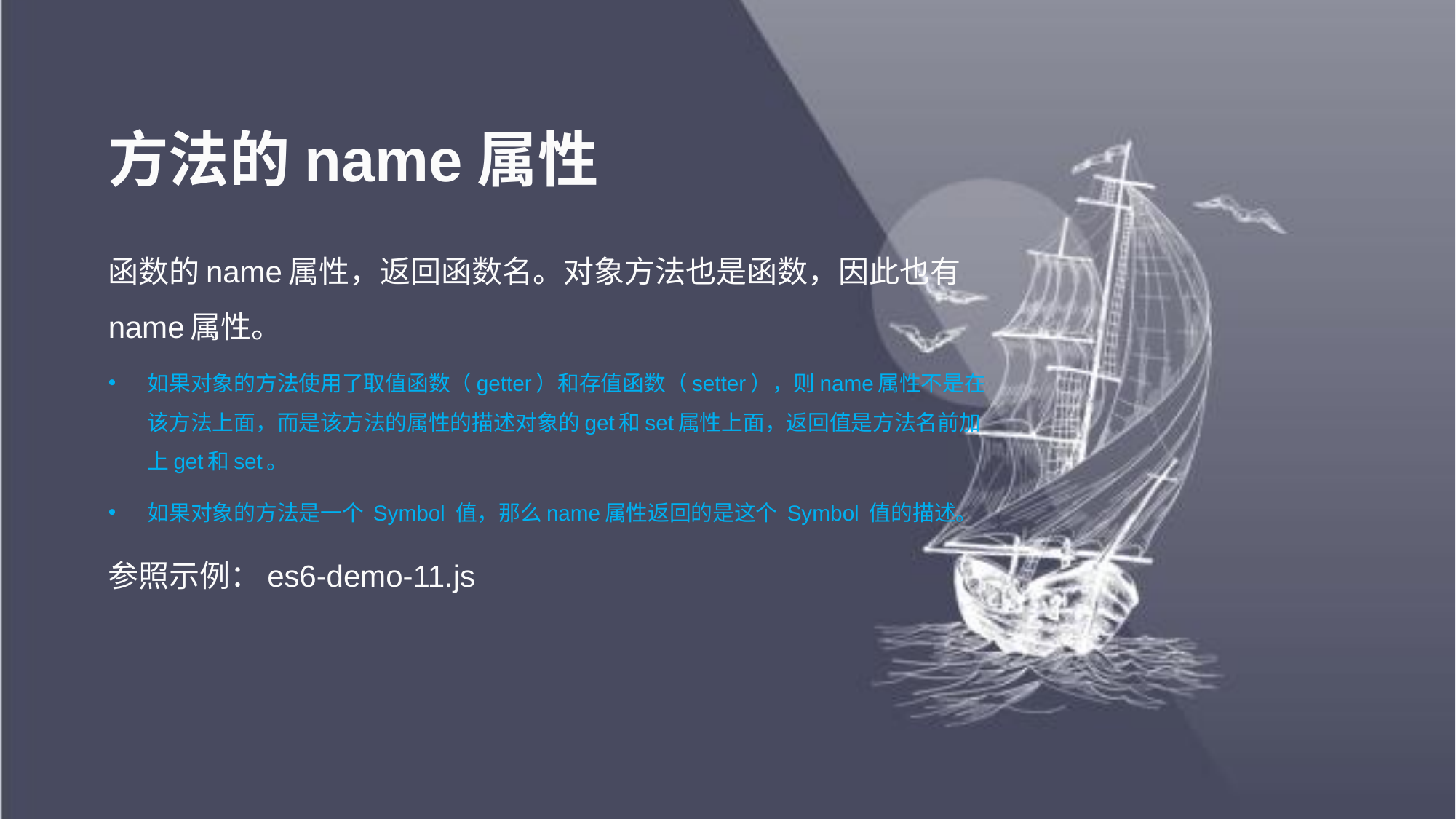

# 方法的name属性
函数的name属性，返回函数名。对象方法也是函数，因此也有name属性。
如果对象的方法使用了取值函数（getter）和存值函数（setter），则name属性不是在该方法上面，而是该方法的属性的描述对象的get和set属性上面，返回值是方法名前加上get和set。
如果对象的方法是一个 Symbol 值，那么name属性返回的是这个 Symbol 值的描述。
参照示例：es6-demo-11.js